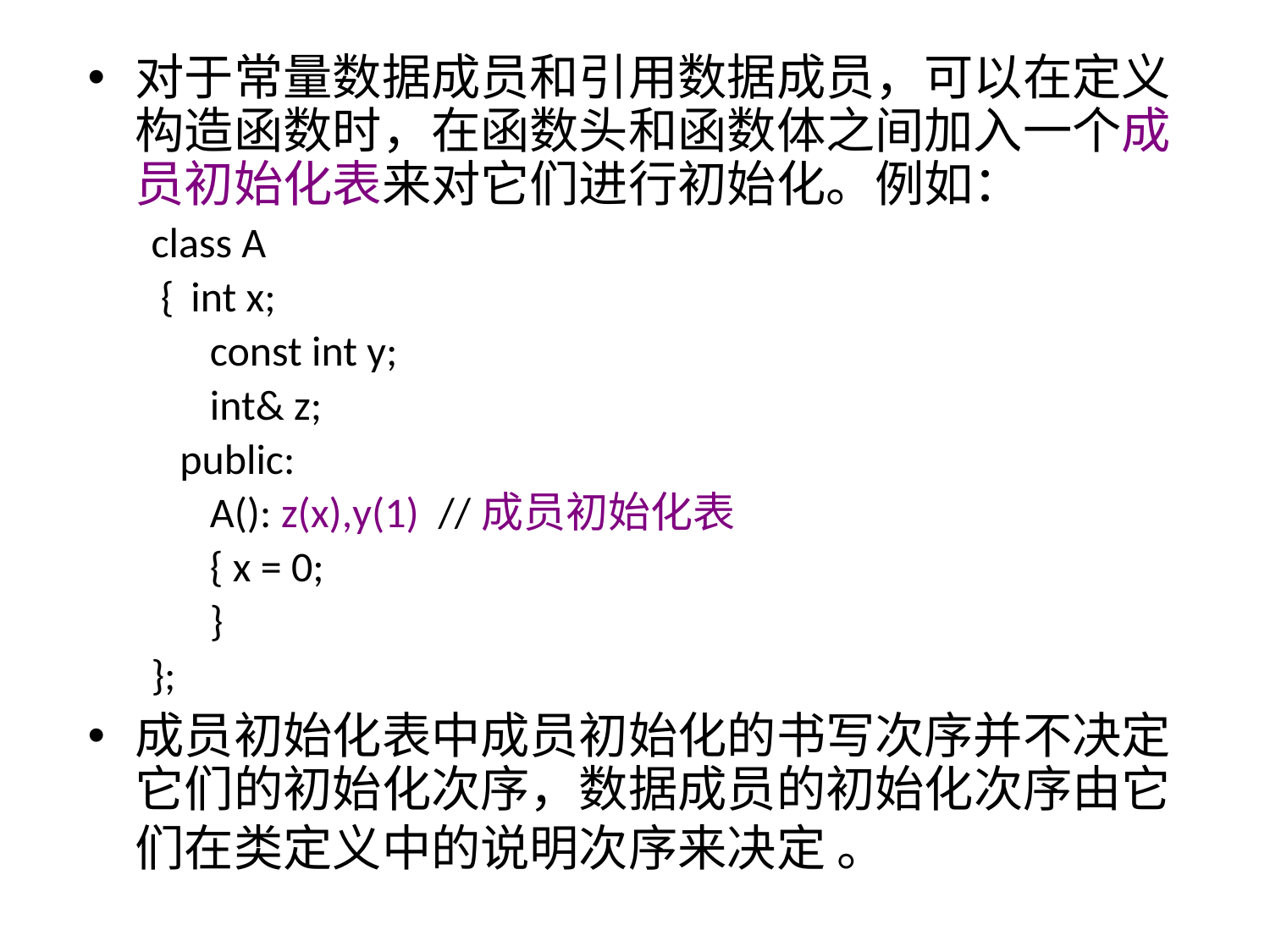

对于常量数据成员和引用数据成员，可以在定义构造函数时，在函数头和函数体之间加入一个成员初始化表来对它们进行初始化。例如：
class A
 {	int x;
	  const int y;
	  int& z;
   public:
	  A(): z(x),y(1)  //成员初始化表
	  { x = 0;
	  }
};
成员初始化表中成员初始化的书写次序并不决定它们的初始化次序，数据成员的初始化次序由它们在类定义中的说明次序来决定 。